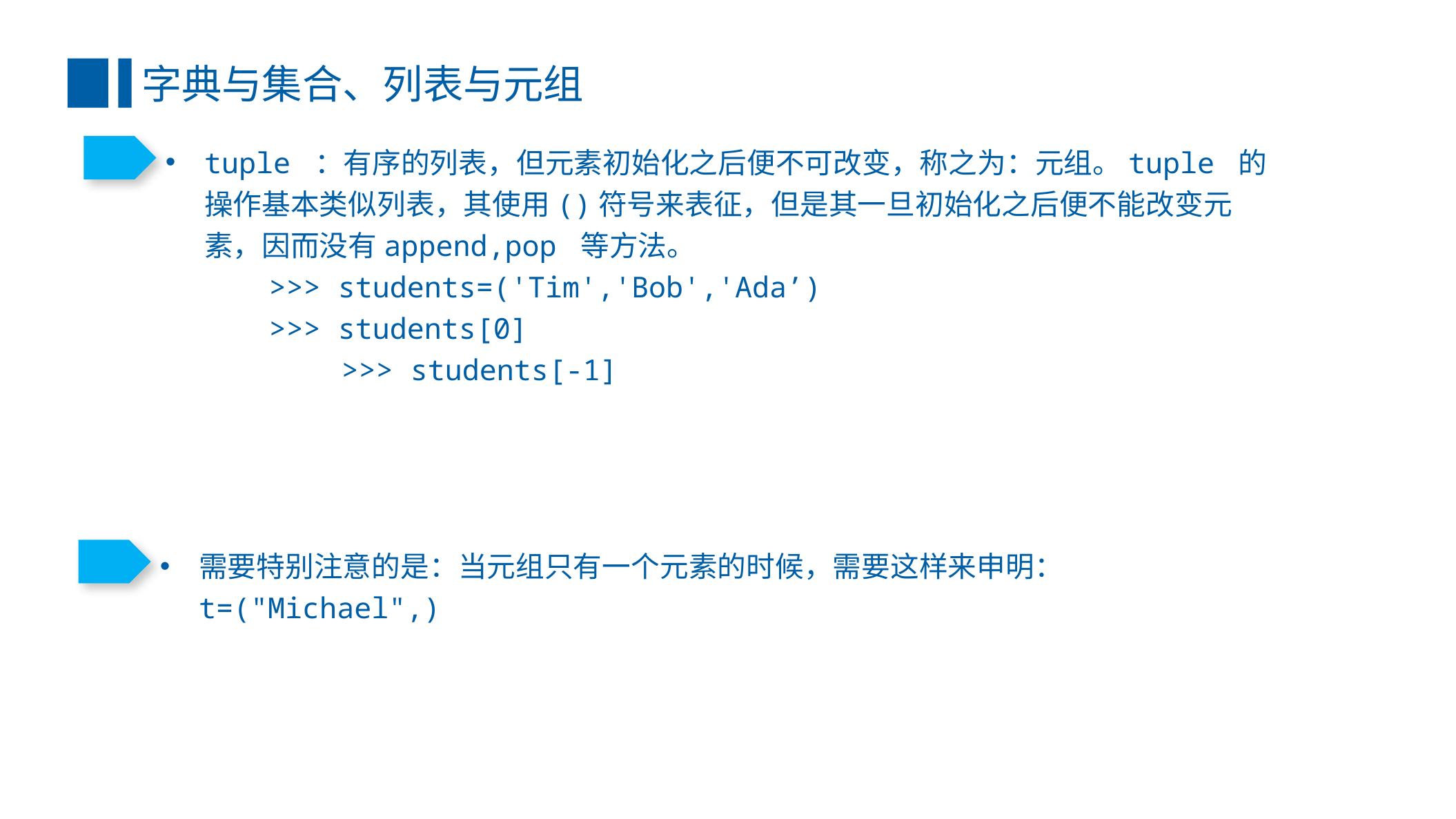

字典与集合、列表与元组

tuple ：有序的列表，但元素初始化之后便不可改变，称之为：元组。tuple 的操作基本类似列表，其使用()符号来表征，但是其一旦初始化之后便不能改变元素，因而没有append,pop 等方法。
	>>> students=('Tim','Bob','Ada’)
	>>> students[0]
	>>> students[-1]

需要特别注意的是：当元组只有一个元素的时候，需要这样来申明：t=("Michael",)